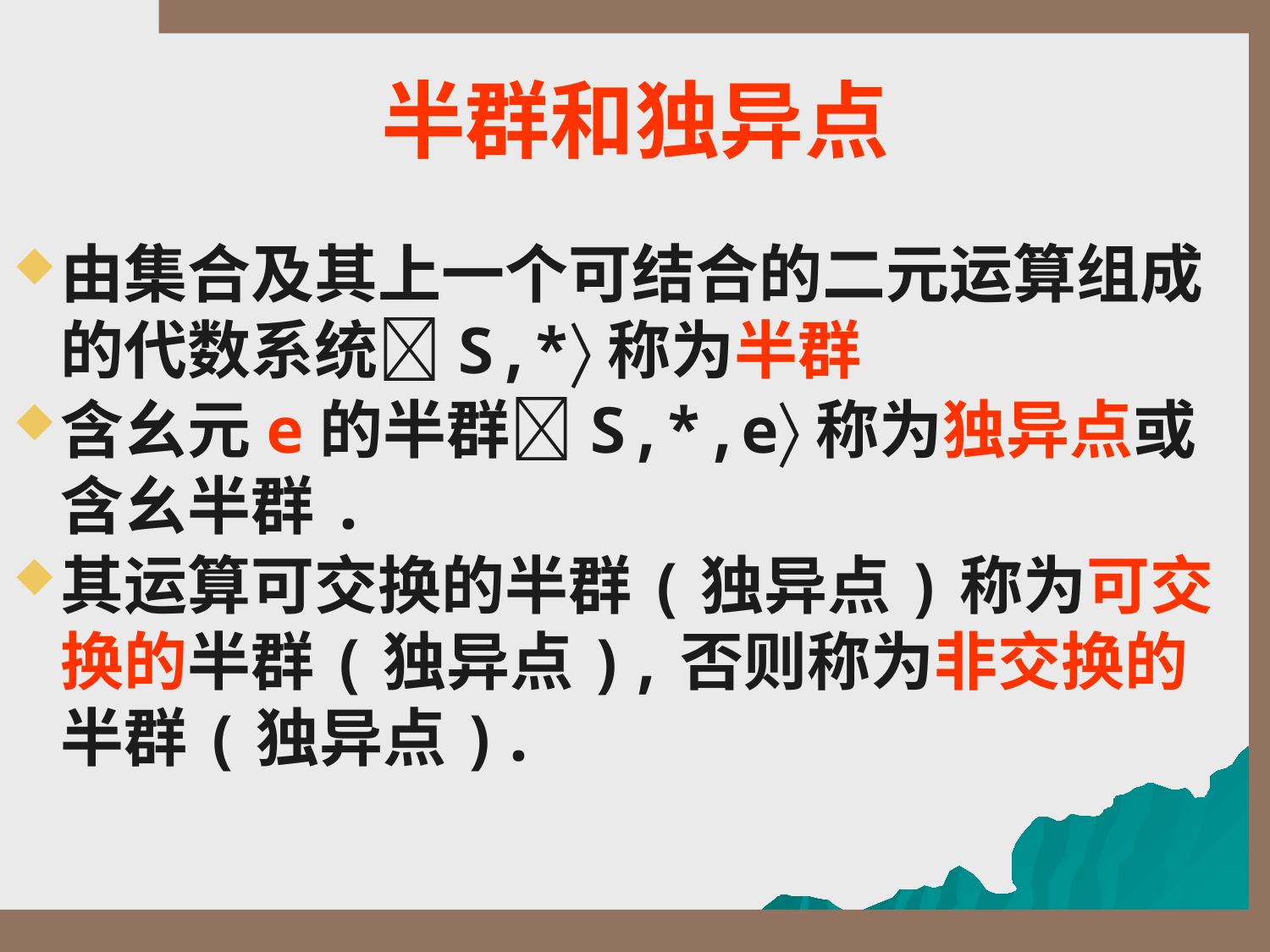

# 半群和独异点
由集合及其上一个可结合的二元运算组成的代数系统〈S,*〉称为半群;
含幺元e的半群〈S,*,e〉称为独异点或含幺半群.
其运算可交换的半群(独异点)称为可交换的半群(独异点),否则称为非交换的半群(独异点).
46